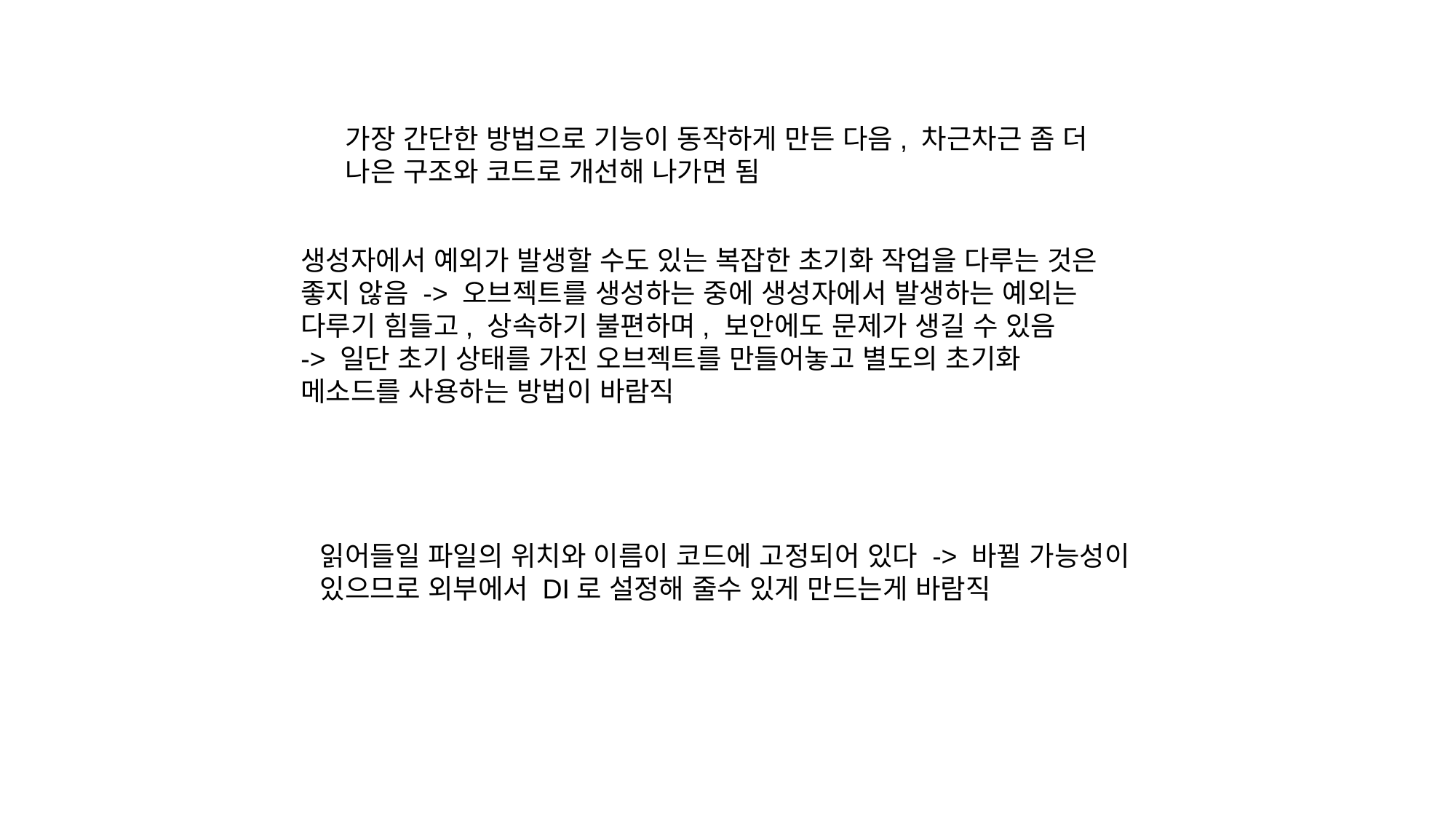

가장 간단한 방법으로 기능이 동작하게 만든 다음, 차근차근 좀 더 나은 구조와 코드로 개선해 나가면 됨
생성자에서 예외가 발생할 수도 있는 복잡한 초기화 작업을 다루는 것은 좋지 않음 -> 오브젝트를 생성하는 중에 생성자에서 발생하는 예외는 다루기 힘들고, 상속하기 불편하며, 보안에도 문제가 생길 수 있음
-> 일단 초기 상태를 가진 오브젝트를 만들어놓고 별도의 초기화 메소드를 사용하는 방법이 바람직
읽어들일 파일의 위치와 이름이 코드에 고정되어 있다 -> 바뀔 가능성이 있으므로 외부에서 DI로 설정해 줄수 있게 만드는게 바람직